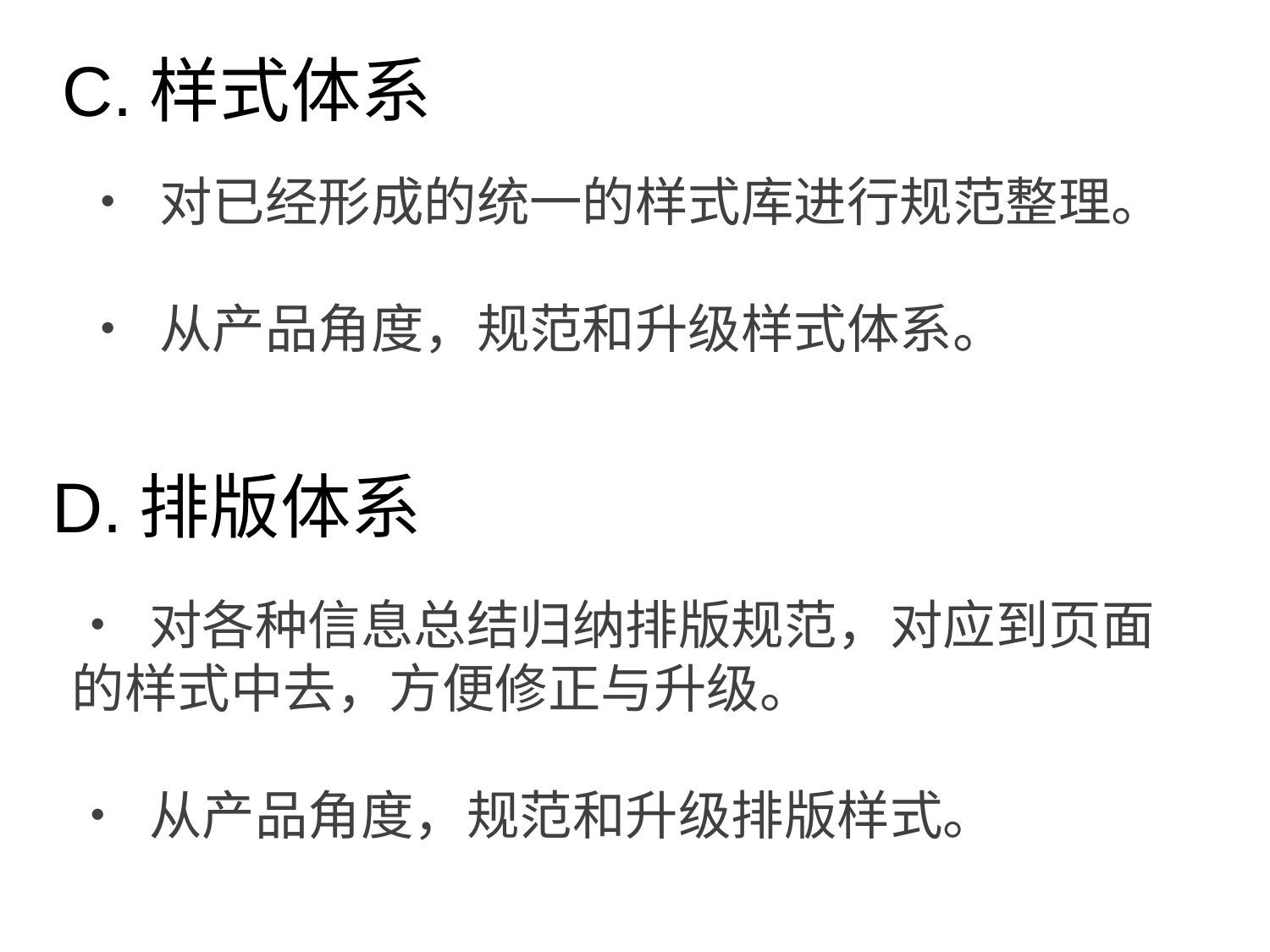

C.样式体系
• 对已经形成的统一的样式库进行规范整理。

• 从产品角度，规范和升级样式体系。
D.排版体系
• 对各种信息总结归纳排版规范，对应到页面的样式中去，方便修正与升级。

• 从产品角度，规范和升级排版样式。